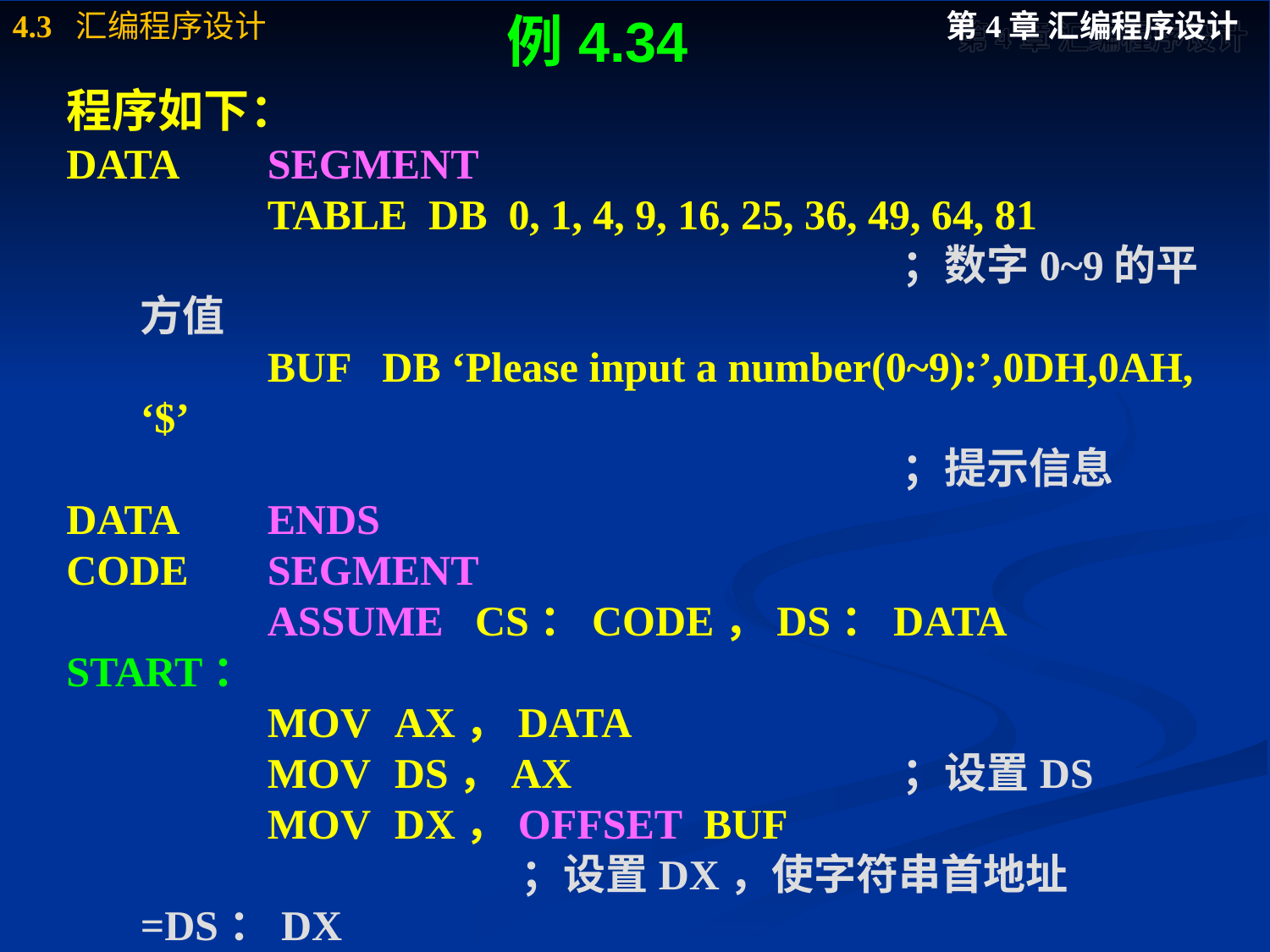

例4.34
程序如下：
DATA	SEGMENT
		TABLE  DB  0, 1, 4, 9, 16, 25, 36, 49, 64, 81							；数字0~9的平方值
		BUF   DB ‘Please input a number(0~9):’,0DH,0AH, ‘$’
			           	 			；提示信息
DATA	ENDS
CODE	SEGMENT
		ASSUME   CS：CODE，DS：DATA
START：
		MOV	AX，DATA
		MOV	DS，AX			；设置DS
		MOV	DX，OFFSET  BUF
				；设置DX，使字符串首地址=DS：DX
		MOV	AH，9H			；9号DOS功能调用
		INT	21H				；显示提示信息